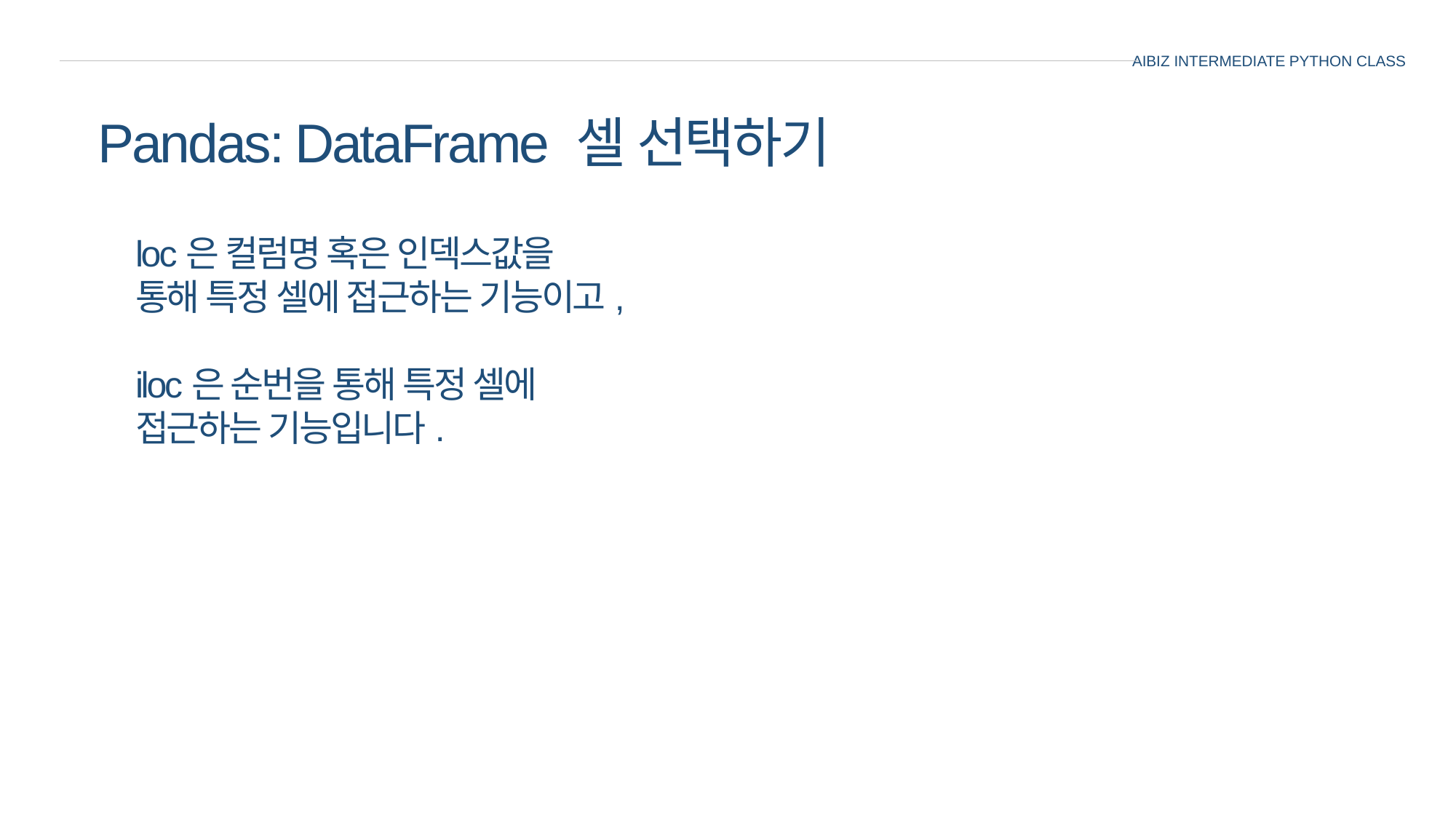

AIBIZ INTERMEDIATE PYTHON CLASS
Pandas: DataFrame 셀 선택하기
loc은 컬럼명 혹은 인덱스값을
통해 특정 셀에 접근하는 기능이고,

iloc은 순번을 통해 특정 셀에
접근하는 기능입니다.